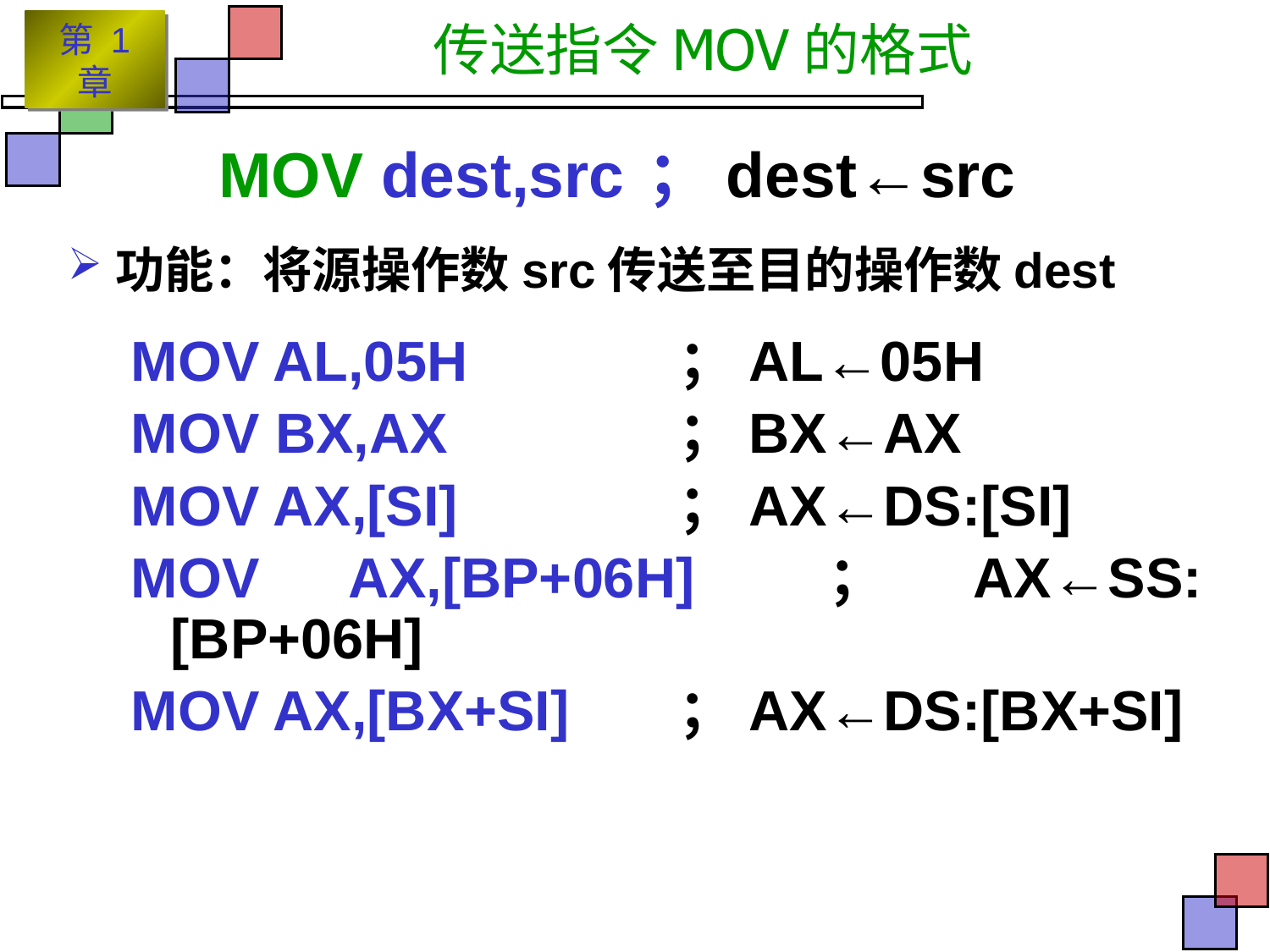

# 传送指令MOV的格式
MOV dest,src	；dest←src
功能：将源操作数src传送至目的操作数dest
MOV AL,05H		；AL←05H
MOV BX,AX		；BX←AX
MOV AX,[SI]		；AX←DS:[SI]
MOV AX,[BP+06H]	；AX←SS:[BP+06H]
MOV AX,[BX+SI]	；AX←DS:[BX+SI]